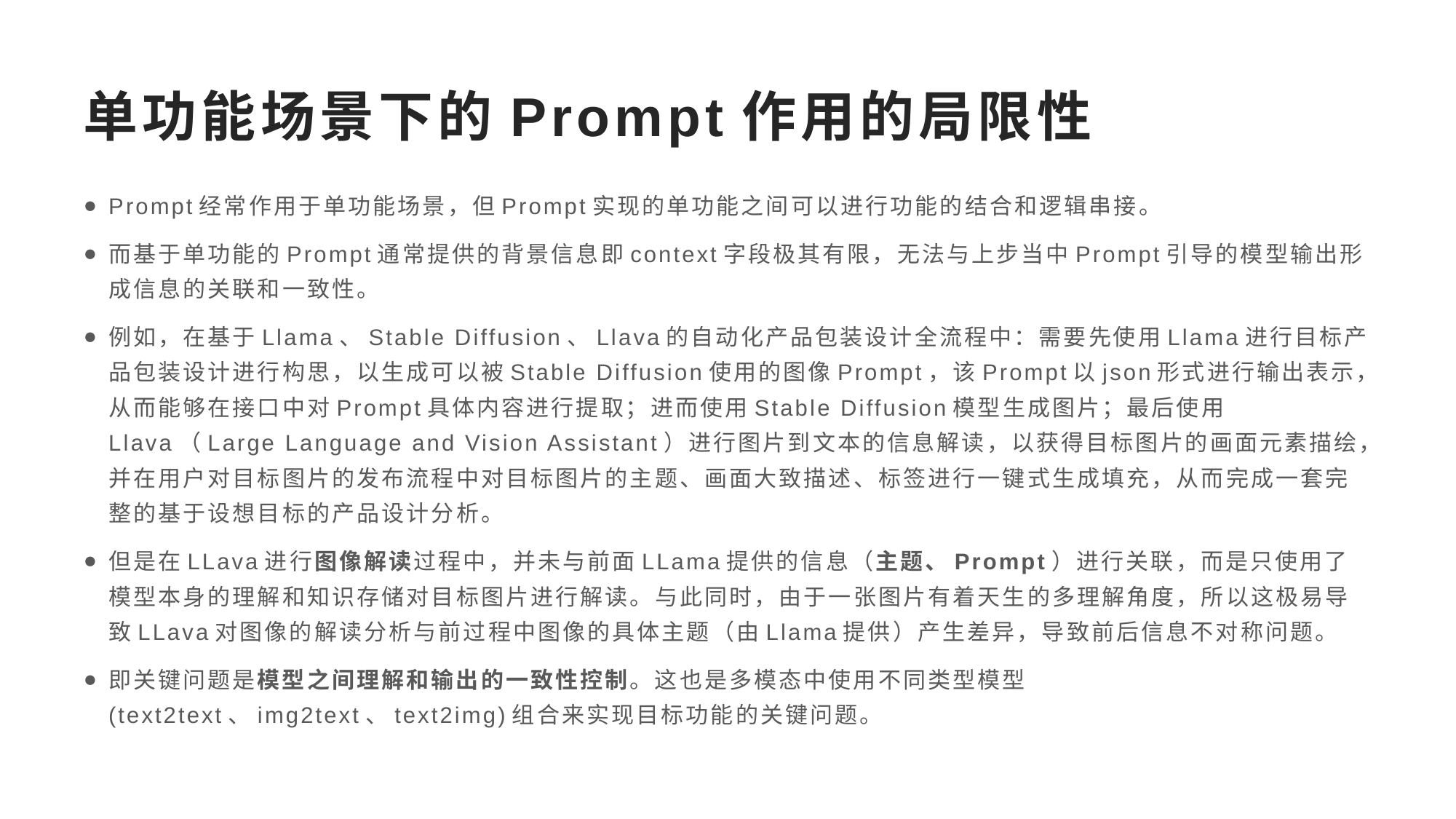

# 单功能场景下的Prompt作用的局限性
Prompt经常作用于单功能场景，但Prompt实现的单功能之间可以进行功能的结合和逻辑串接。
而基于单功能的Prompt通常提供的背景信息即context字段极其有限，无法与上步当中Prompt引导的模型输出形成信息的关联和一致性。
例如，在基于Llama、Stable Diffusion、Llava的自动化产品包装设计全流程中：需要先使用Llama进行目标产品包装设计进行构思，以生成可以被Stable Diffusion使用的图像Prompt，该Prompt以json形式进行输出表示，从而能够在接口中对Prompt具体内容进行提取；进而使用Stable Diffusion模型生成图片；最后使用Llava（Large Language and Vision Assistant）进行图片到文本的信息解读，以获得目标图片的画面元素描绘，并在用户对目标图片的发布流程中对目标图片的主题、画面大致描述、标签进行一键式生成填充，从而完成一套完整的基于设想目标的产品设计分析。
但是在LLava进行图像解读过程中，并未与前面LLama提供的信息（主题、Prompt）进行关联，而是只使用了模型本身的理解和知识存储对目标图片进行解读。与此同时，由于一张图片有着天生的多理解角度，所以这极易导致LLava对图像的解读分析与前过程中图像的具体主题（由Llama提供）产生差异，导致前后信息不对称问题。
即关键问题是模型之间理解和输出的一致性控制。这也是多模态中使用不同类型模型(text2text、img2text、text2img)组合来实现目标功能的关键问题。